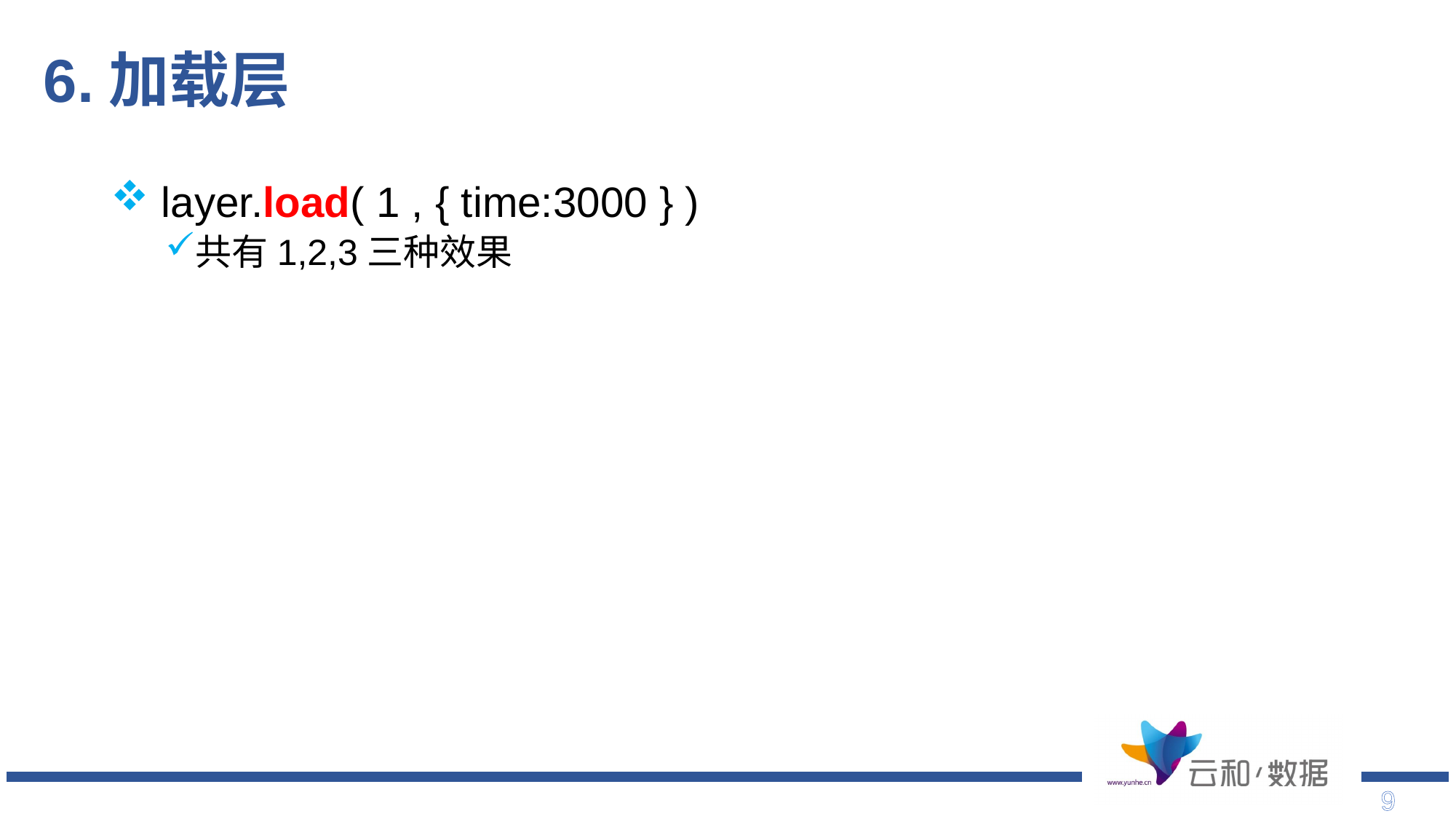

# 6.加载层
 layer.load( 1 , { time:3000 } )
共有1,2,3三种效果